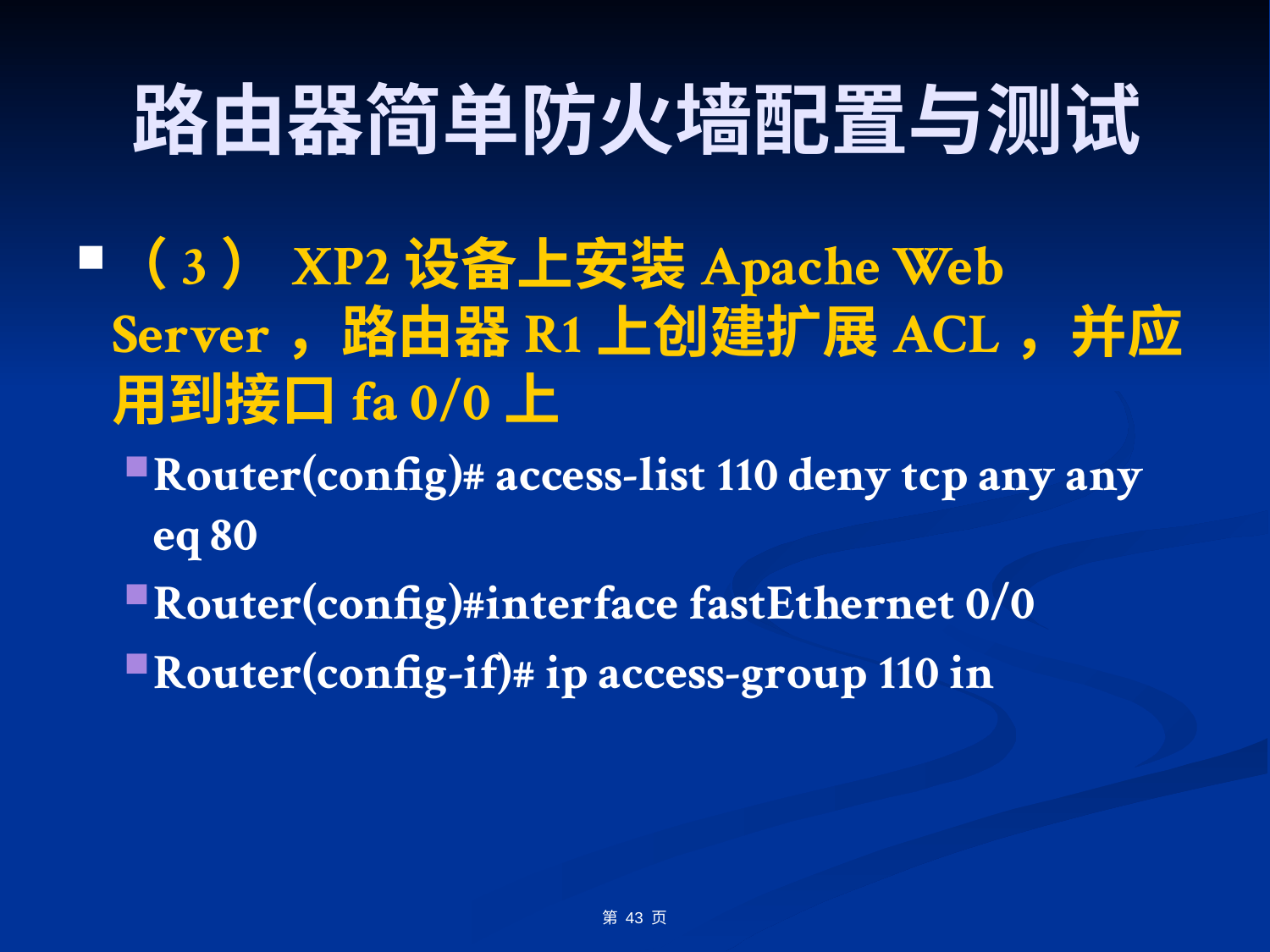

# 路由器简单防火墙配置与测试
（3）XP2设备上安装Apache Web Server，路由器R1上创建扩展ACL，并应用到接口fa 0/0上
Router(config)# access-list 110 deny tcp any any eq 80
Router(config)#interface fastEthernet 0/0
Router(config-if)# ip access-group 110 in

第 43 页